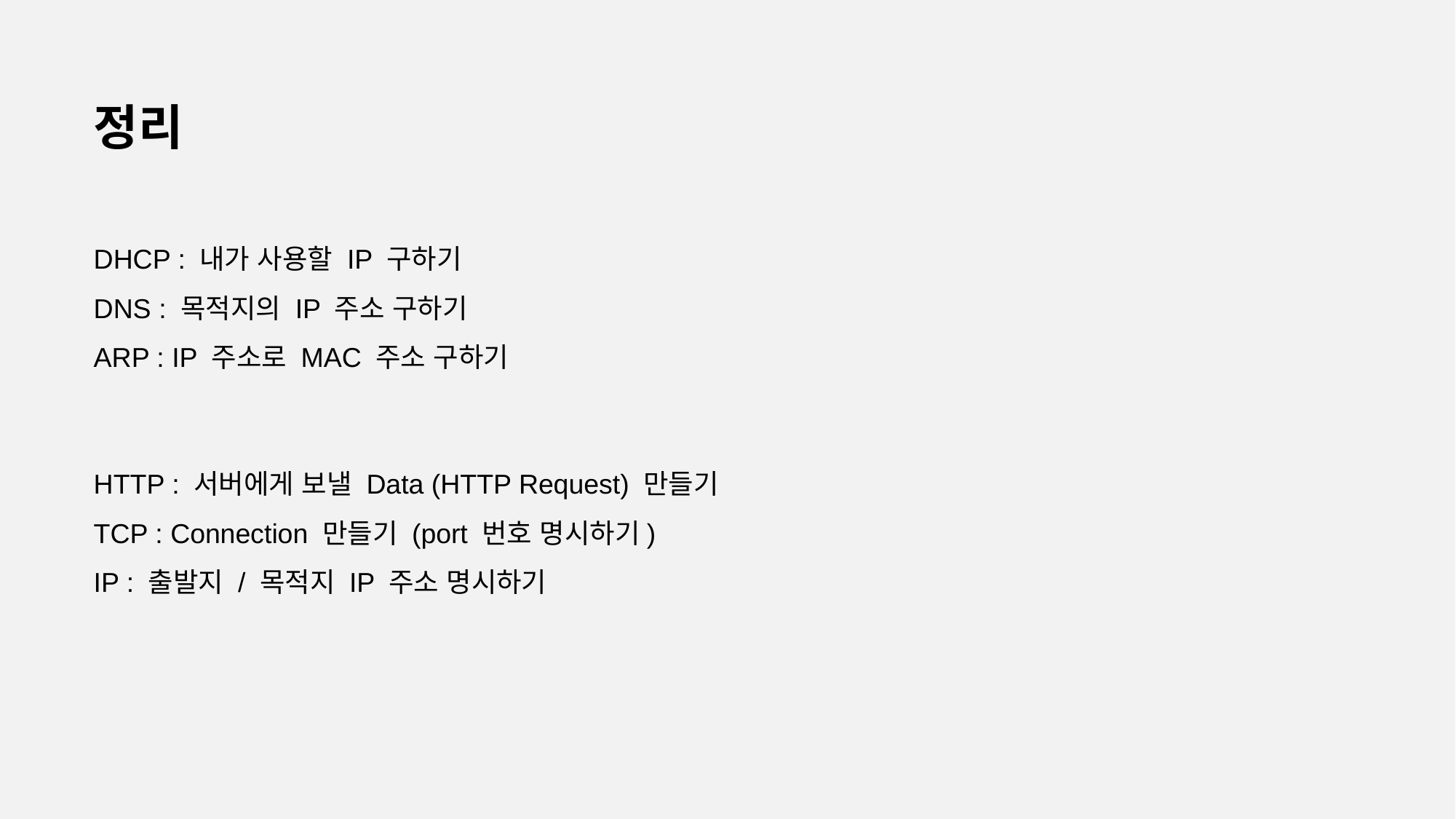

정리
DHCP : 내가 사용할 IP 구하기
DNS : 목적지의 IP 주소 구하기
ARP : IP 주소로 MAC 주소 구하기
HTTP : 서버에게 보낼 Data (HTTP Request) 만들기
TCP : Connection 만들기 (port 번호 명시하기)
IP : 출발지 / 목적지 IP 주소 명시하기